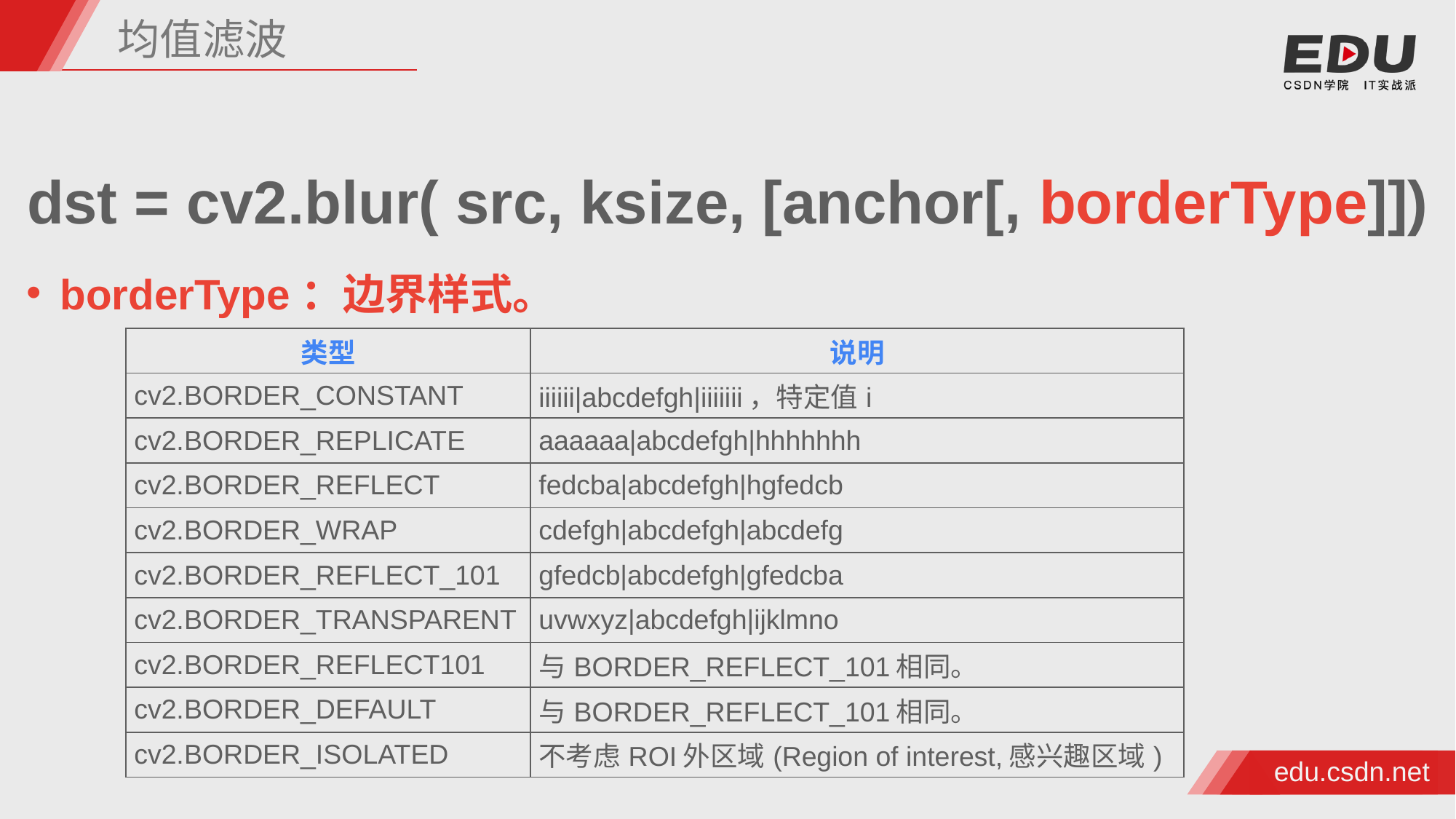

均值滤波

dst = cv2.blur( src, ksize, [anchor[, borderType]])
borderType：边界样式。
| 类型 | 说明 |
| --- | --- |
| cv2.BORDER\_CONSTANT | iiiiii|abcdefgh|iiiiiii，特定值i |
| cv2.BORDER\_REPLICATE | aaaaaa|abcdefgh|hhhhhhh |
| cv2.BORDER\_REFLECT | fedcba|abcdefgh|hgfedcb |
| cv2.BORDER\_WRAP | cdefgh|abcdefgh|abcdefg |
| cv2.BORDER\_REFLECT\_101 | gfedcb|abcdefgh|gfedcba |
| cv2.BORDER\_TRANSPARENT | uvwxyz|abcdefgh|ijklmno |
| cv2.BORDER\_REFLECT101 | 与BORDER\_REFLECT\_101相同。 |
| cv2.BORDER\_DEFAULT | 与BORDER\_REFLECT\_101相同。 |
| cv2.BORDER\_ISOLATED | 不考虑ROI外区域(Region of interest,感兴趣区域) |